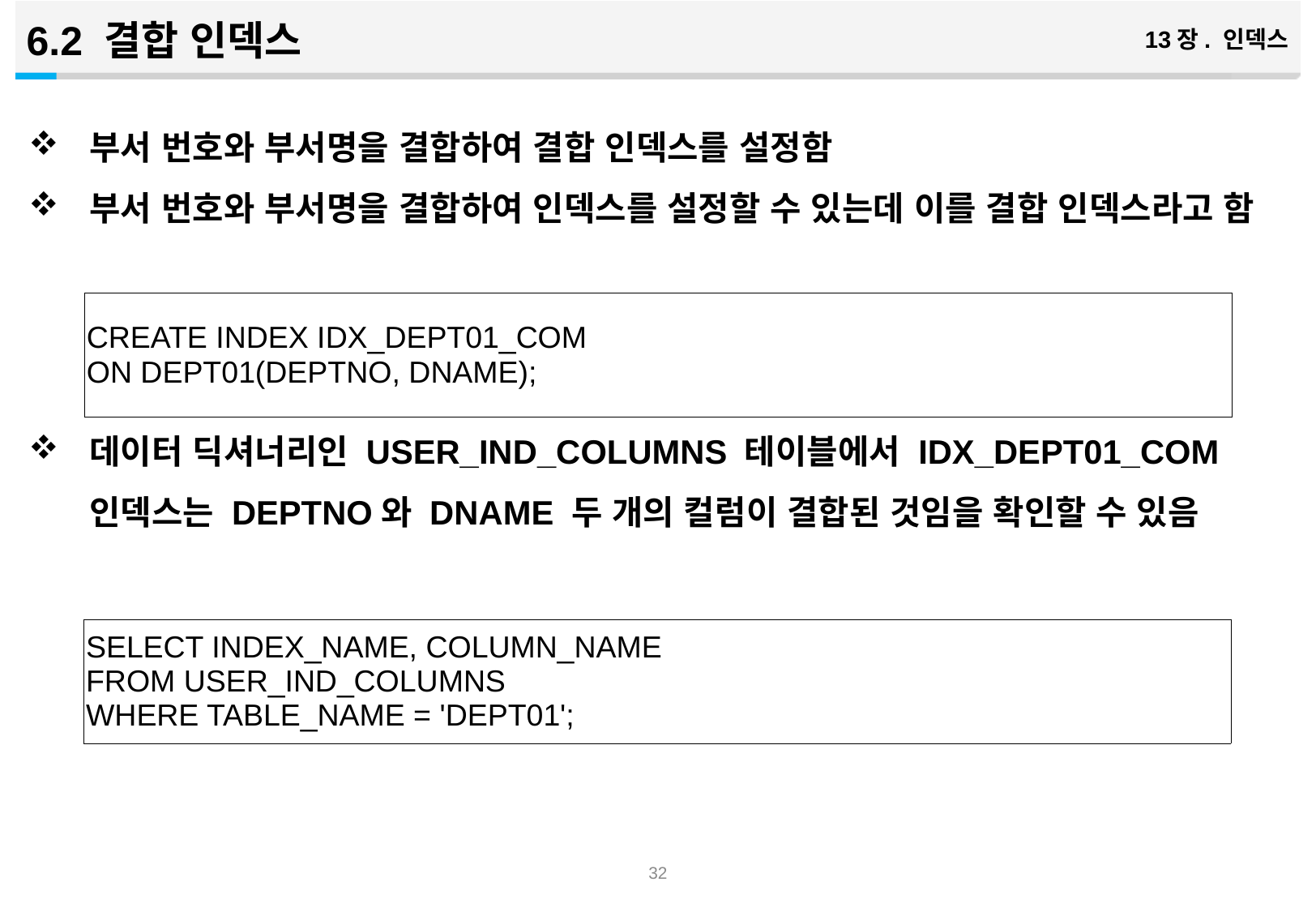

6.2 결합 인덱스
13장. 인덱스
부서 번호와 부서명을 결합하여 결합 인덱스를 설정함
부서 번호와 부서명을 결합하여 인덱스를 설정할 수 있는데 이를 결합 인덱스라고 함

데이터 딕셔너리인 USER_IND_COLUMNS 테이블에서 IDX_DEPT01_COM    인덱스는 DEPTNO와 DNAME 두 개의 컬럼이 결합된 것임을 확인할 수 있음
| CREATE INDEX IDX\_DEPT01\_COM ON DEPT01(DEPTNO, DNAME); |
| --- |
| SELECT INDEX\_NAME, COLUMN\_NAME FROM USER\_IND\_COLUMNS WHERE TABLE\_NAME = 'DEPT01'; |
| --- |
32